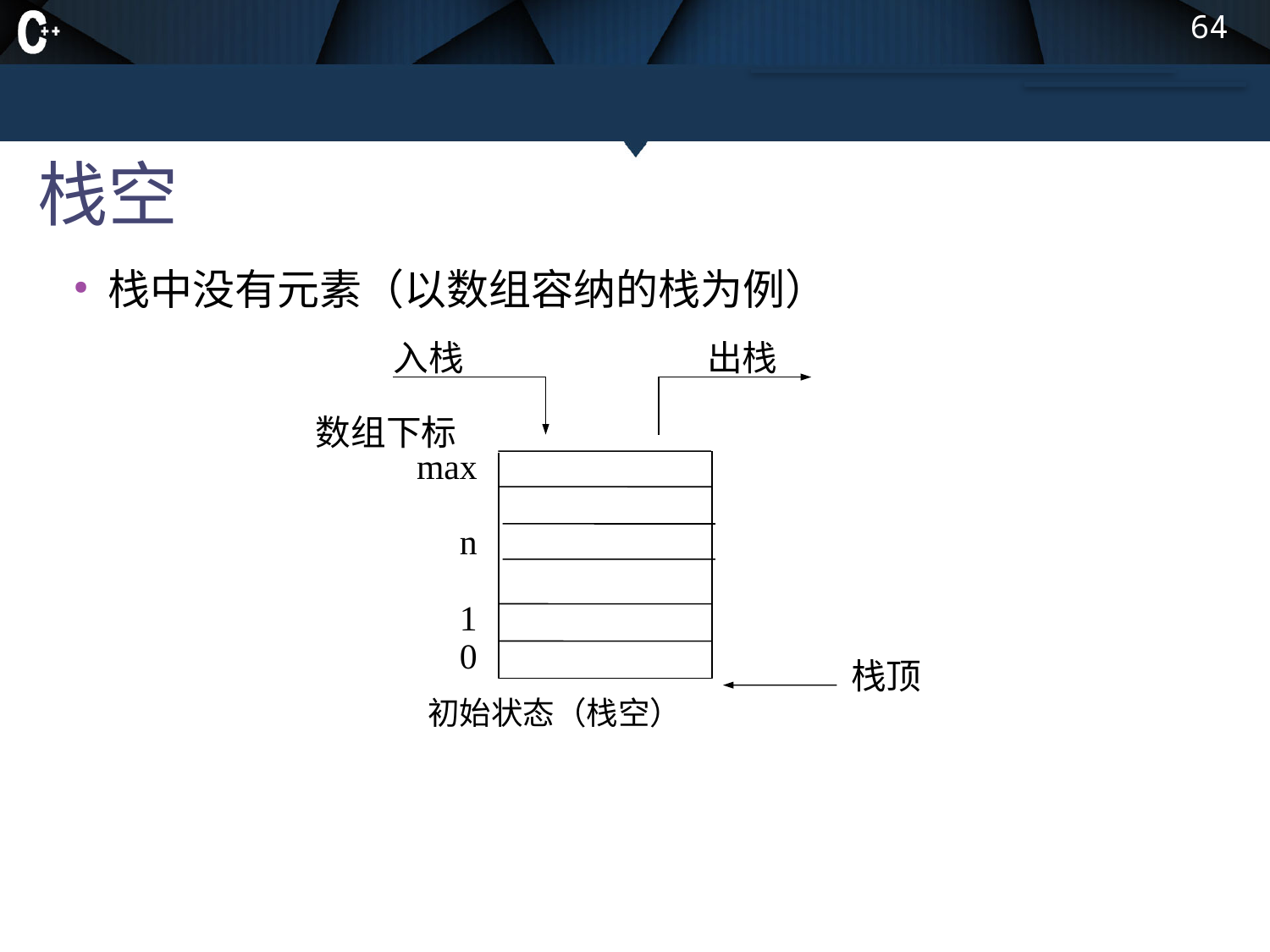

64
# 栈空
栈中没有元素（以数组容纳的栈为例）
入栈
出栈

数组下标
max

n

1
0

栈顶

初始状态（栈空）